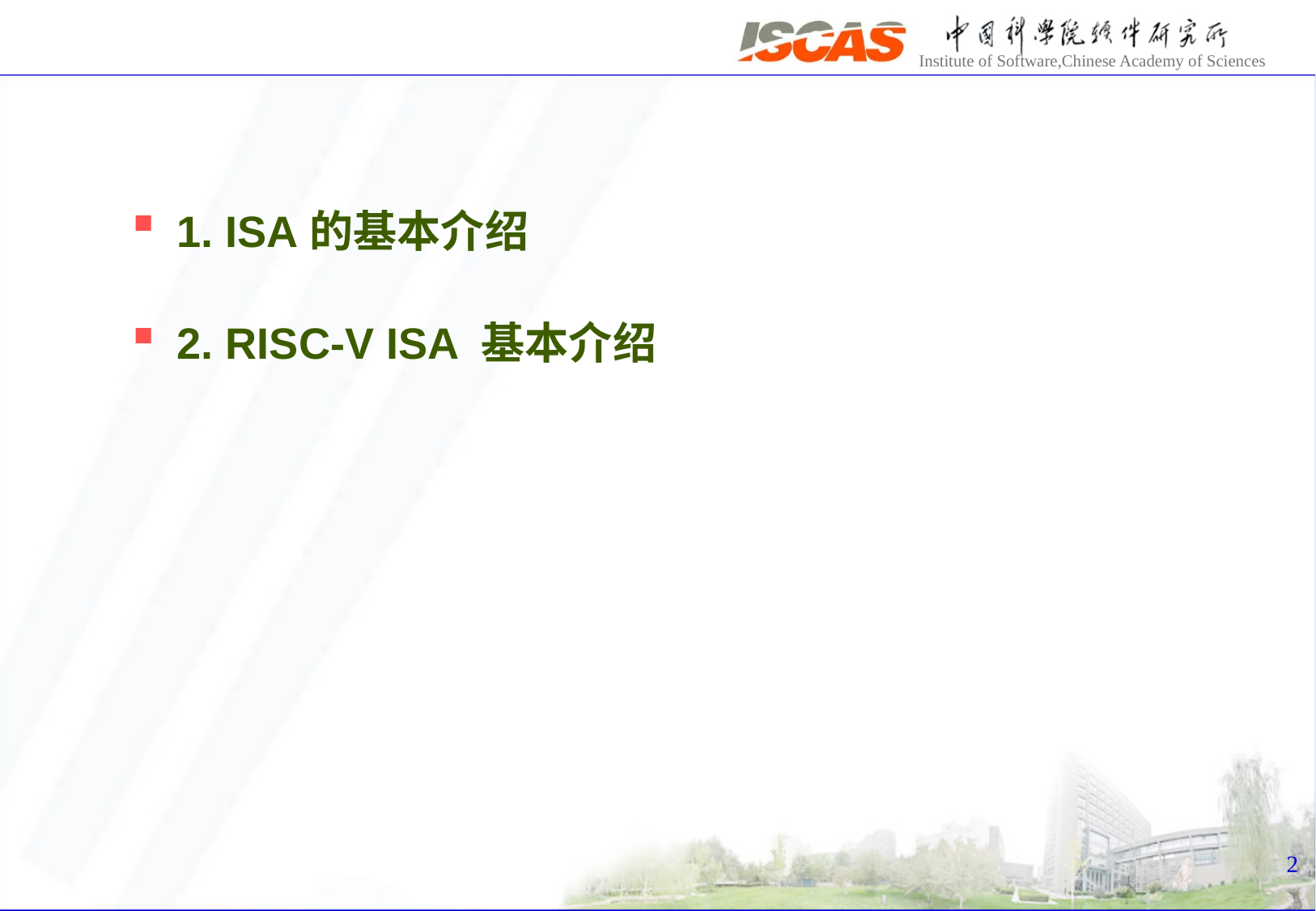

1. ISA的基本介绍

2. RISC-V ISA 基本介绍

2